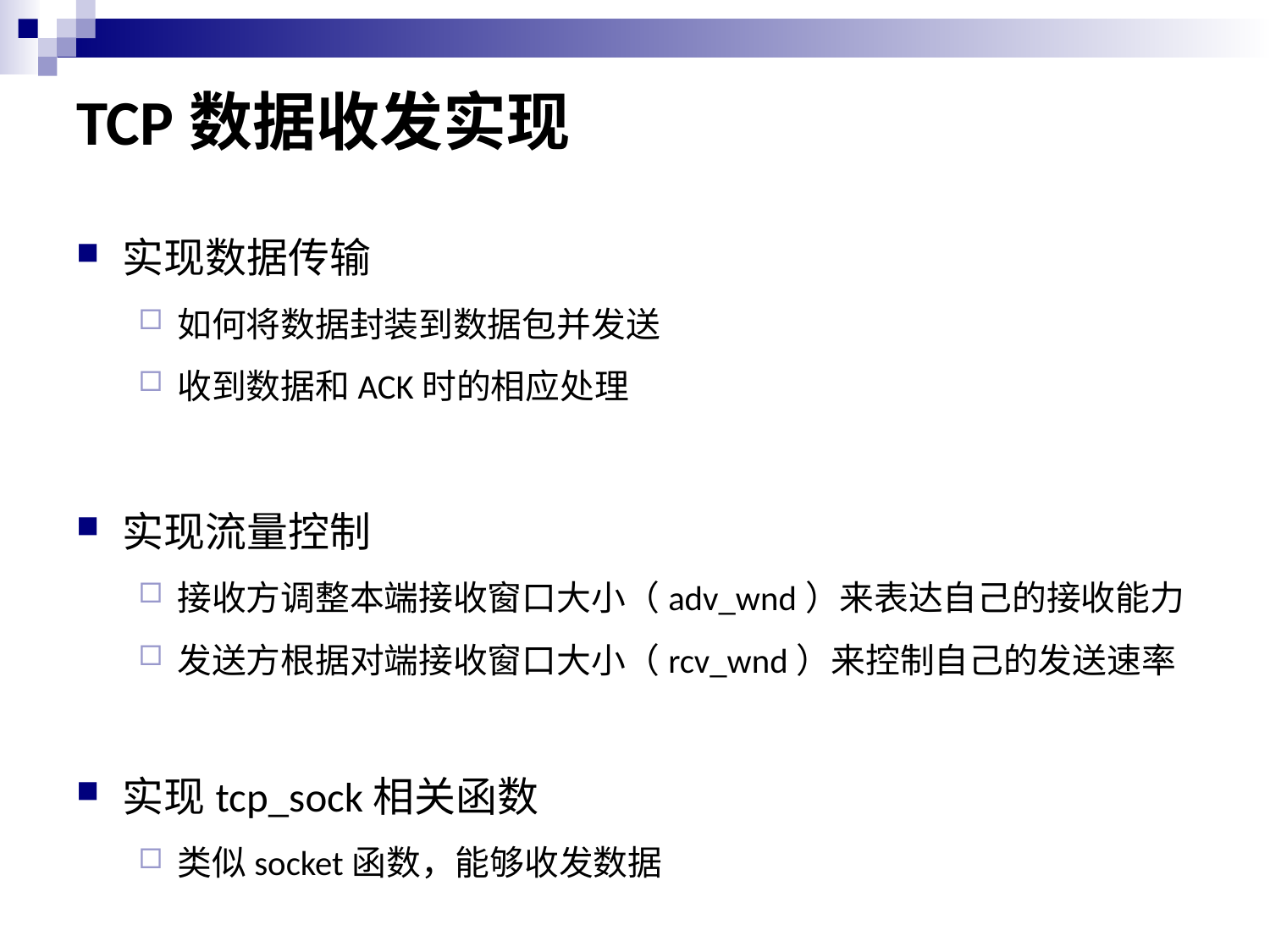

# TCP数据收发实现
实现数据传输
如何将数据封装到数据包并发送
收到数据和ACK时的相应处理

实现流量控制
接收方调整本端接收窗口大小（adv_wnd）来表达自己的接收能力
发送方根据对端接收窗口大小（rcv_wnd）来控制自己的发送速率

实现tcp_sock相关函数
类似socket函数，能够收发数据

34